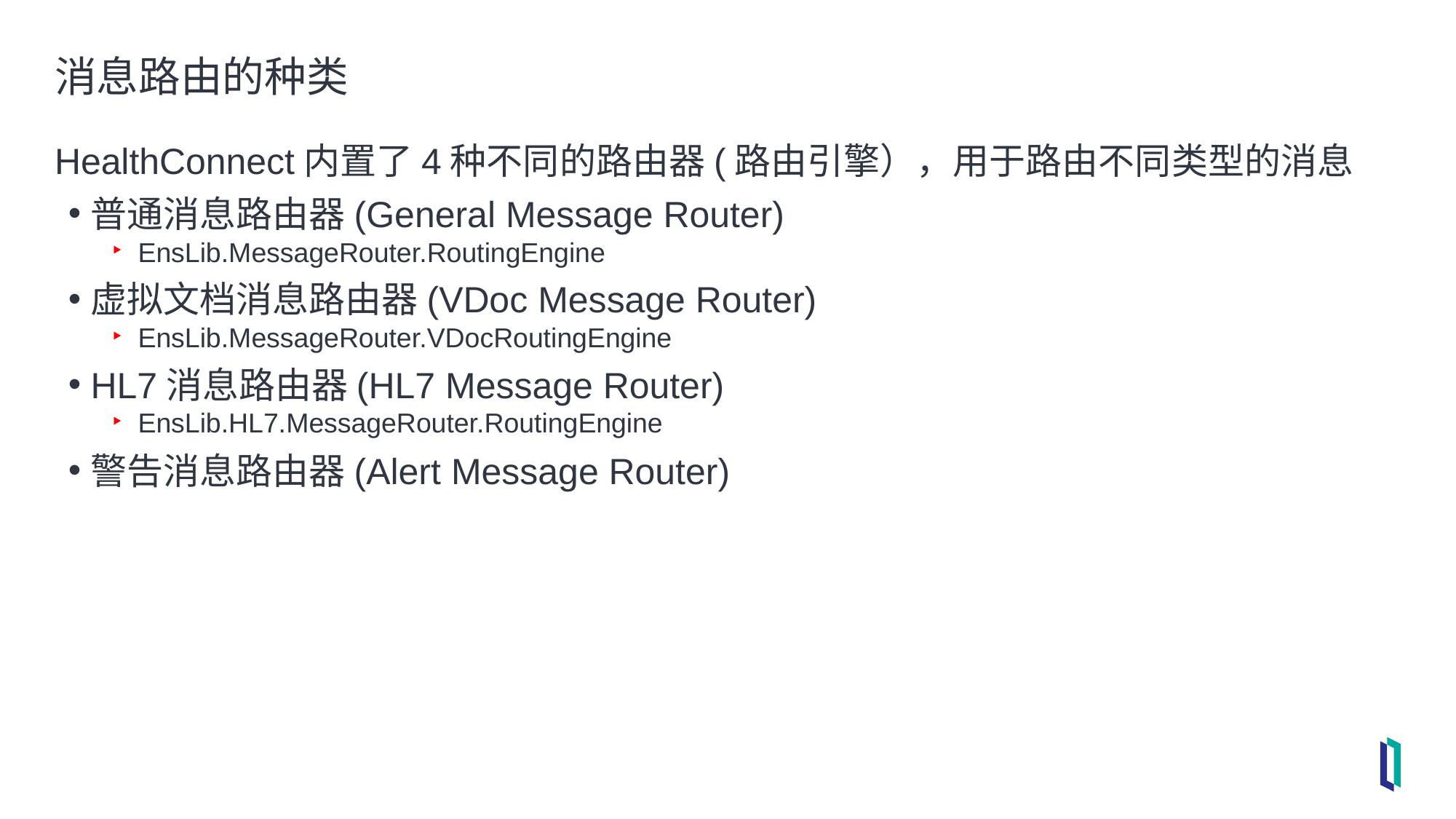

# 消息路由的种类
HealthConnect内置了4种不同的路由器(路由引擎），用于路由不同类型的消息
普通消息路由器(General Message Router)
EnsLib.MessageRouter.RoutingEngine
虚拟文档消息路由器(VDoc Message Router)
EnsLib.MessageRouter.VDocRoutingEngine
HL7消息路由器(HL7 Message Router)
EnsLib.HL7.MessageRouter.RoutingEngine
警告消息路由器(Alert Message Router)